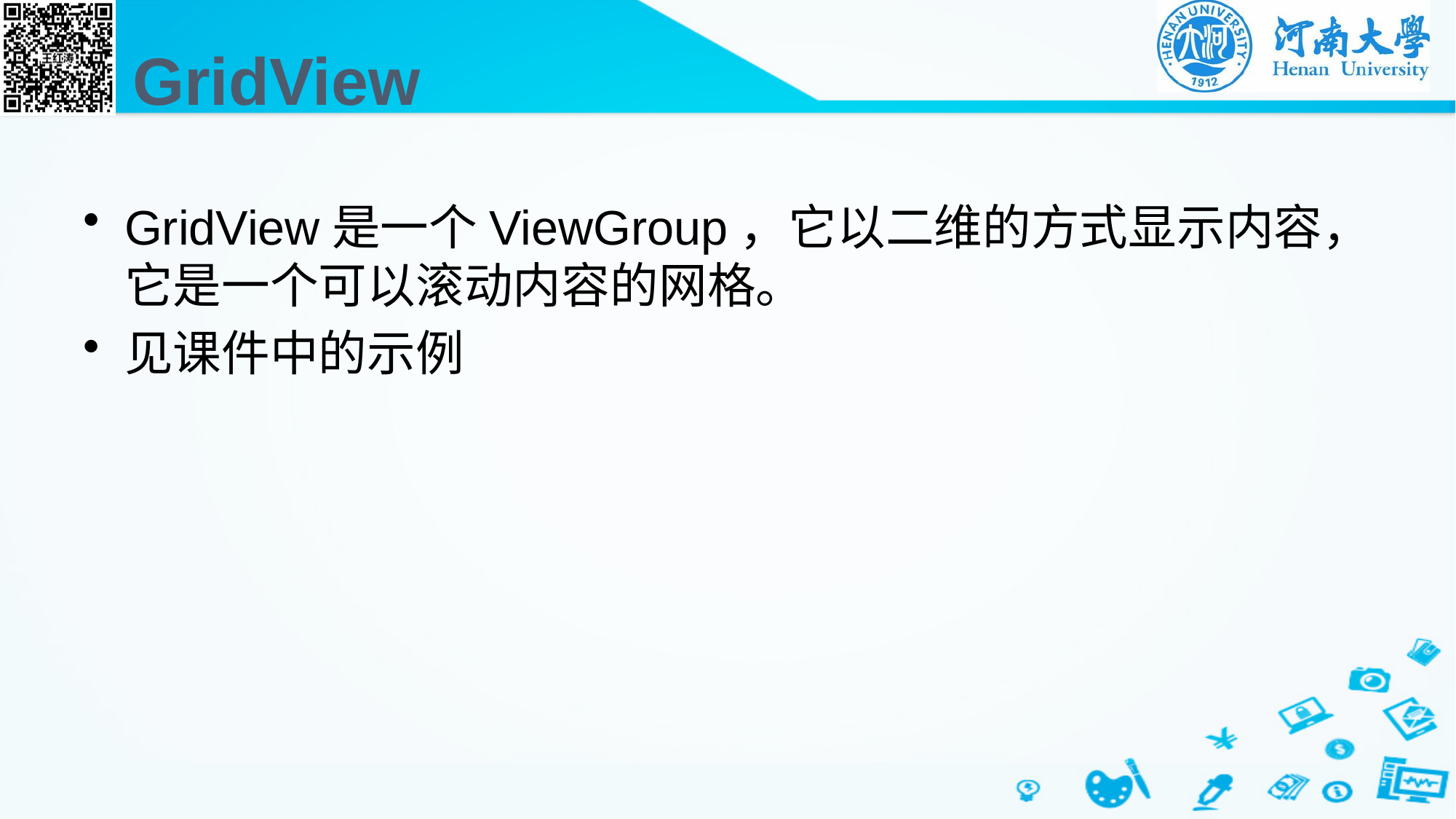

# GridView
GridView是一个ViewGroup，它以二维的方式显示内容，它是一个可以滚动内容的网格。
见课件中的示例